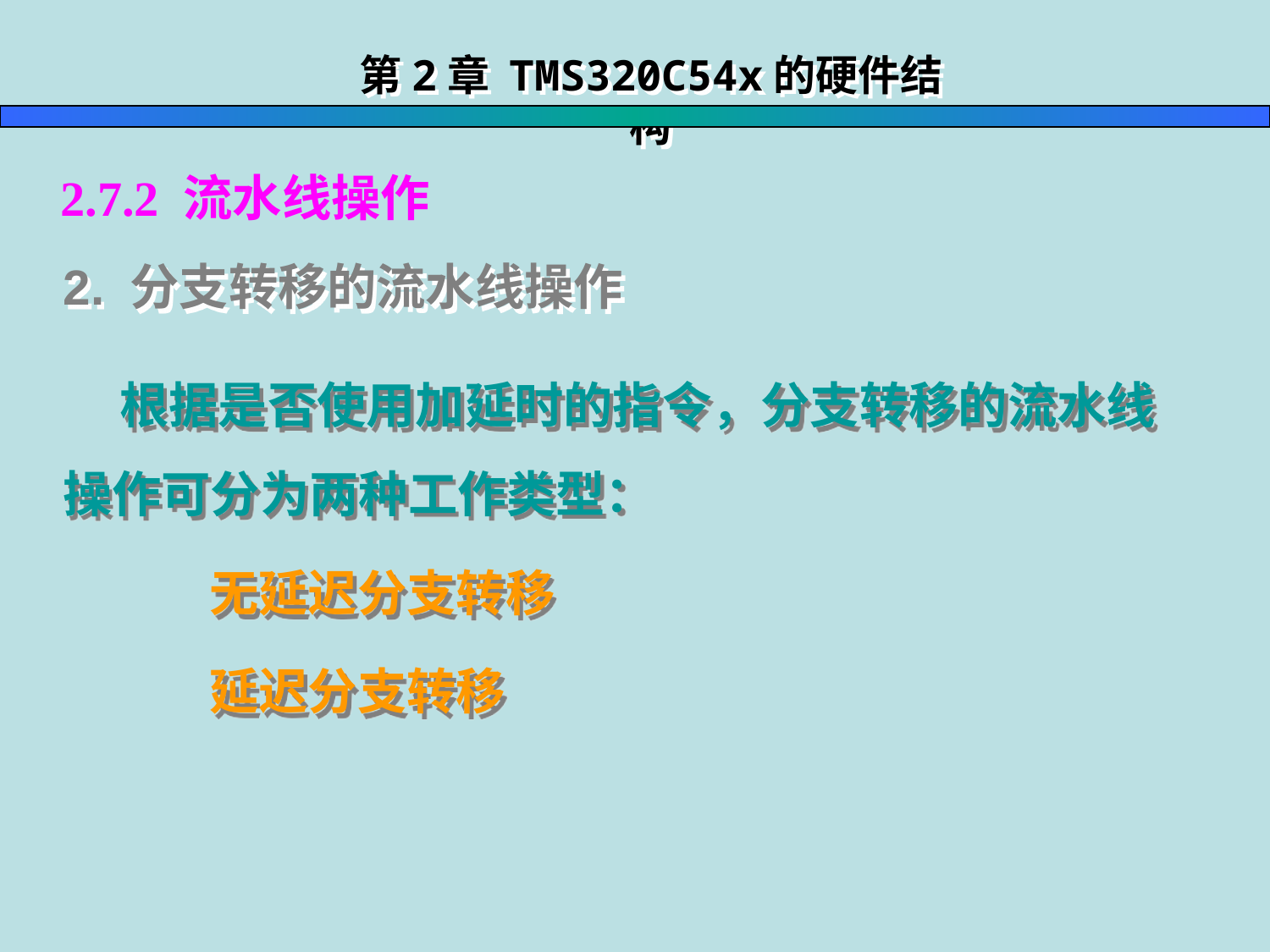

第2章 TMS320C54x的硬件结构

2.7.2 流水线操作
2. 分支转移的流水线操作
    根据是否使用加延时的指令，分支转移的流水线操作可分为两种工作类型：
            无延迟分支转移
            延迟分支转移
140